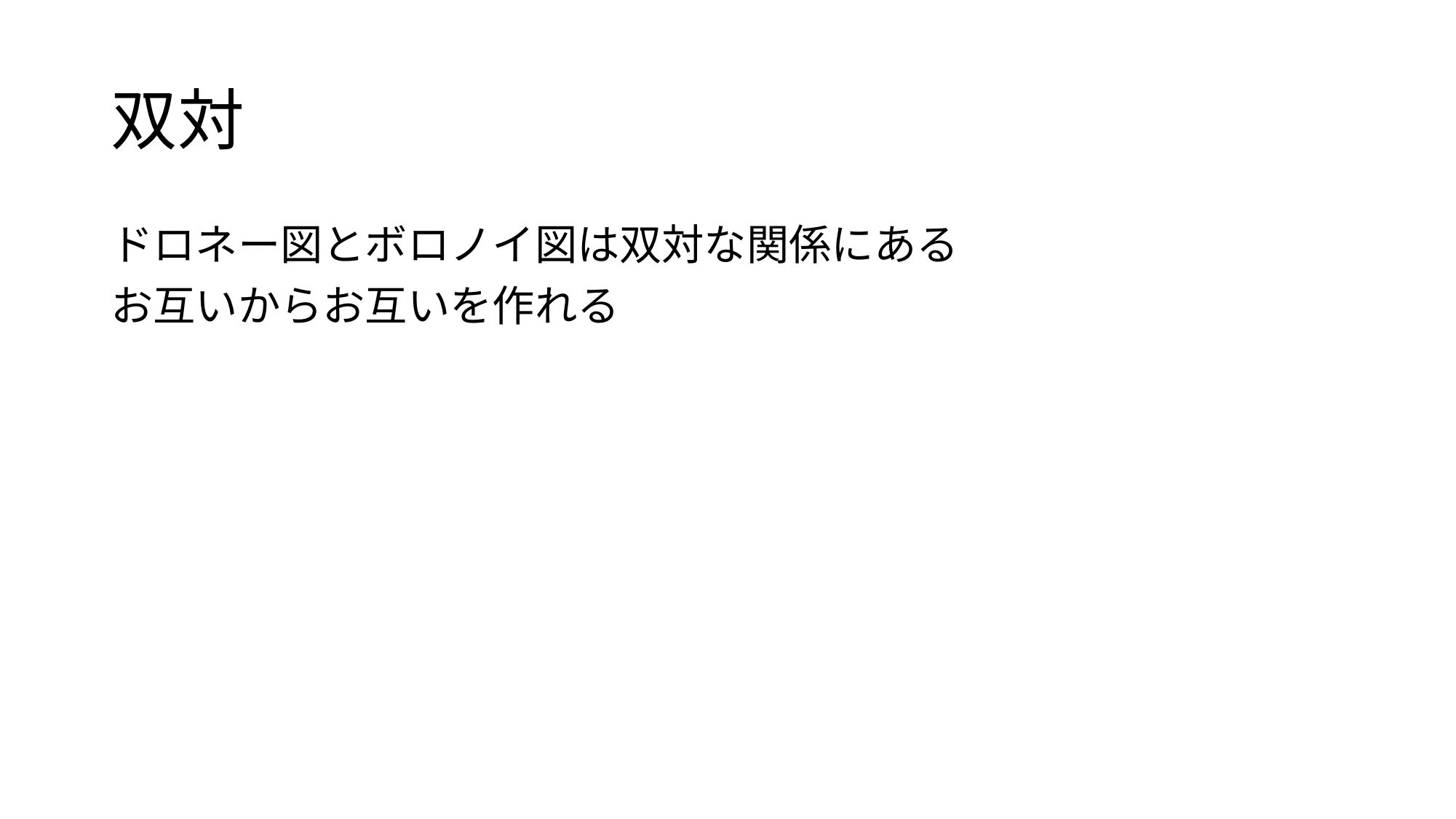

# 双対
ドロネー図とボロノイ図は双対な関係にある
お互いからお互いを作れる